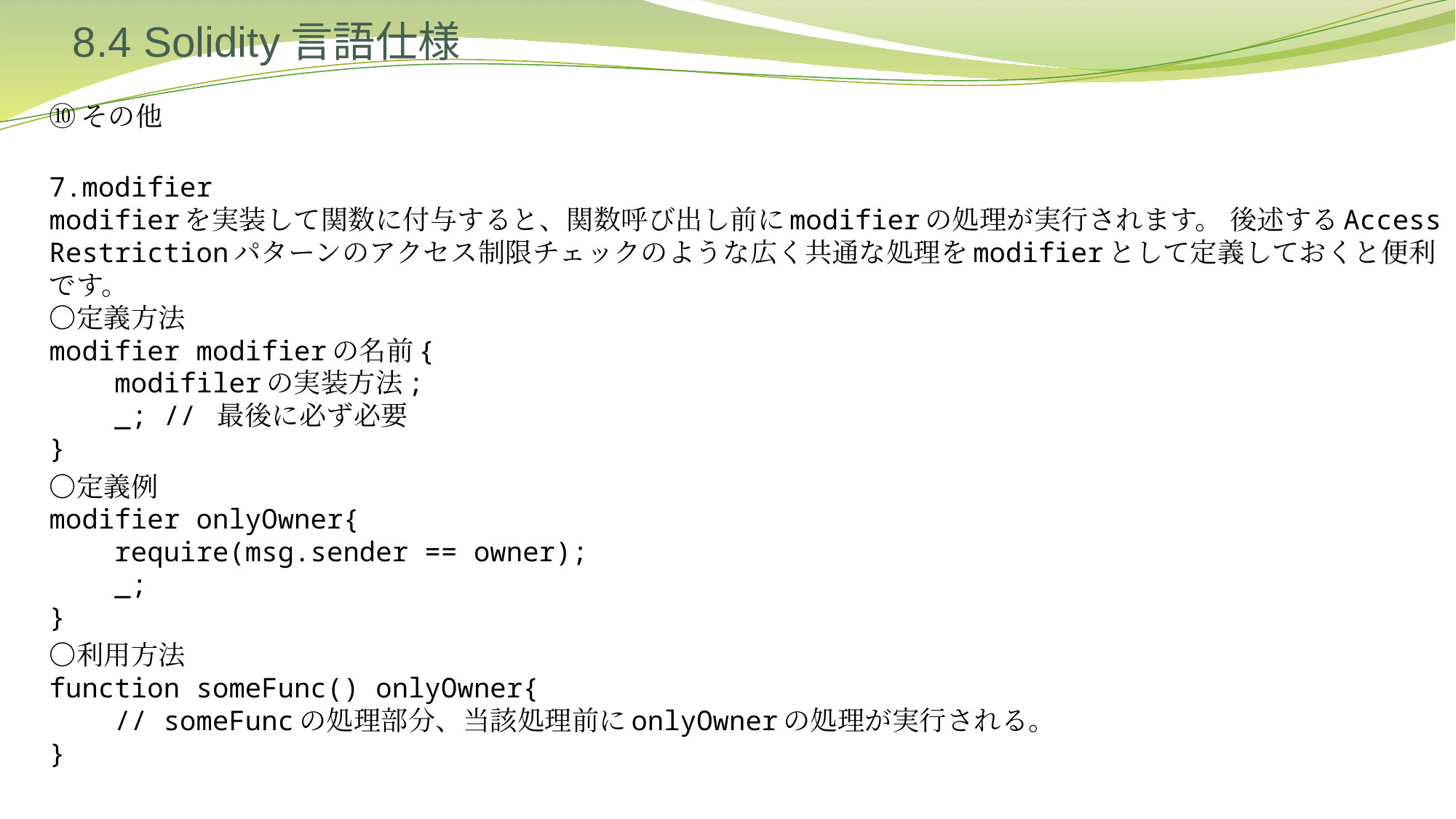

# 8.4 Solidity言語仕様

⑩その他
7.modifier
modifierを実装して関数に付与すると、関数呼び出し前にmodifierの処理が実行されます。 後述するAccess Restrictionパターンのアクセス制限チェックのような広く共通な処理をmodifierとして定義しておくと便利です。
〇定義方法
modifier modifierの名前{
    modifilerの実装方法;
    _; // 最後に必ず必要
}
〇定義例
modifier onlyOwner{
    require(msg.sender == owner);
    _;
}
〇利用方法
function someFunc() onlyOwner{
    // someFuncの処理部分、当該処理前にonlyOwnerの処理が実行される。
}